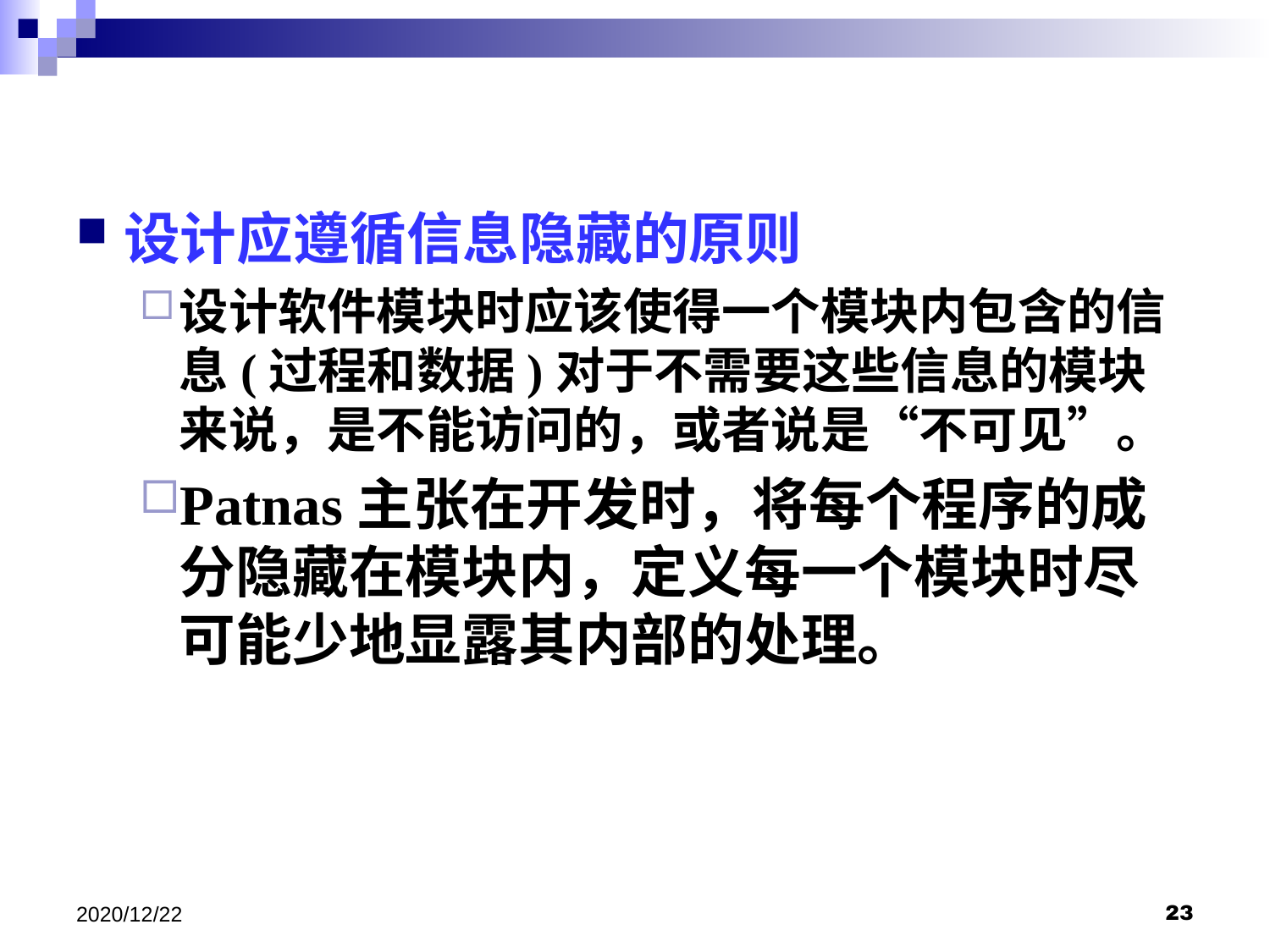

设计应遵循信息隐藏的原则
设计软件模块时应该使得一个模块内包含的信息(过程和数据)对于不需要这些信息的模块来说，是不能访问的，或者说是“不可见”。
Patnas主张在开发时，将每个程序的成分隐藏在模块内，定义每一个模块时尽可能少地显露其内部的处理。

2020/12/22
23